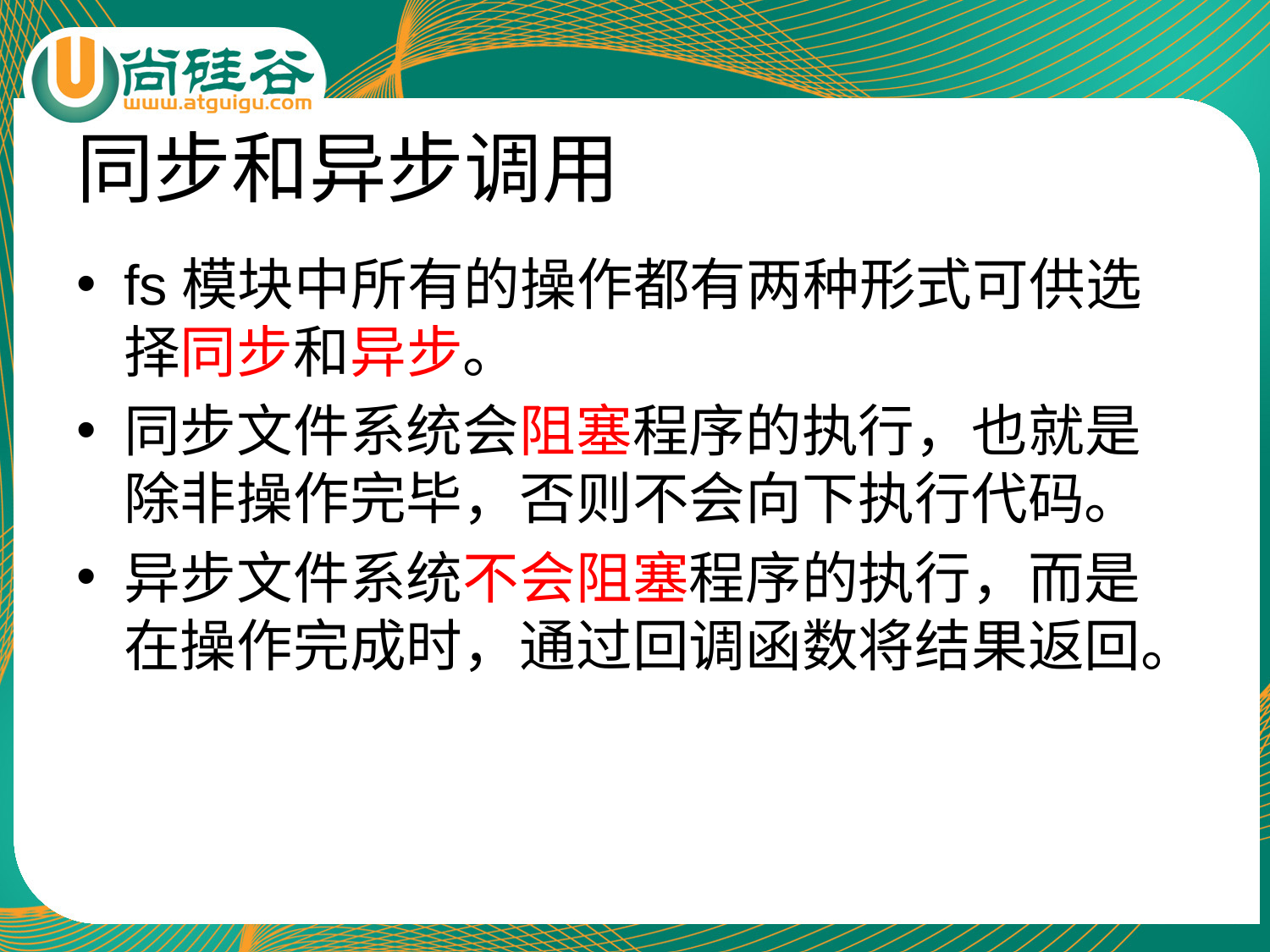

# 同步和异步调用
fs模块中所有的操作都有两种形式可供选择同步和异步。
同步文件系统会阻塞程序的执行，也就是除非操作完毕，否则不会向下执行代码。
异步文件系统不会阻塞程序的执行，而是在操作完成时，通过回调函数将结果返回。